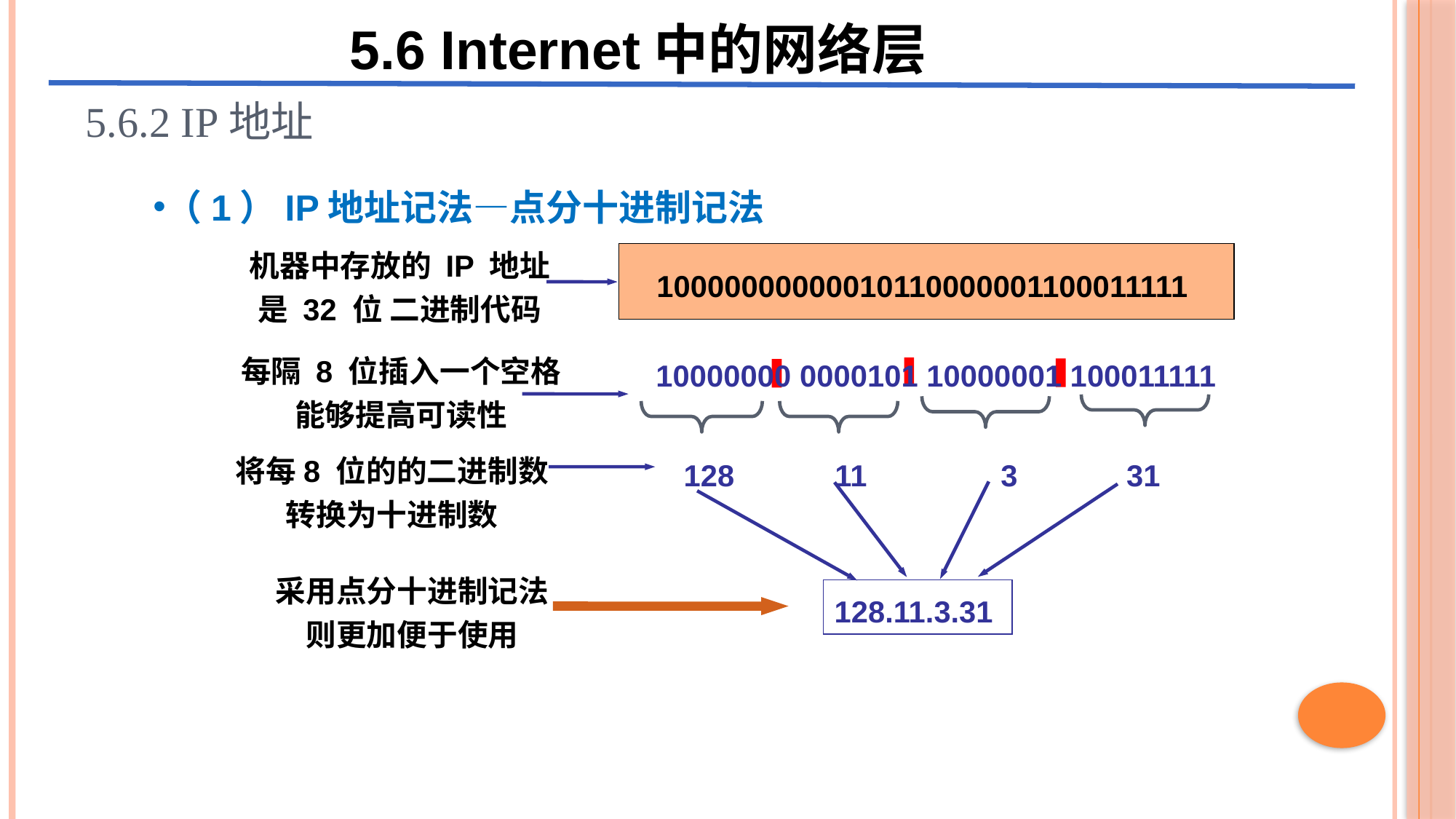

5.6 Internet中的网络层
# 5.6.2 IP地址
（1）IP地址记法—点分十进制记法
机器中存放的 IP 地址
是 32 位 二进制代码
10000000000010110000001100011111

每隔 8 位插入一个空格
能够提高可读性
10000000 0000101 10000001 100011111

将每8 位的的二进制数
转换为十进制数
128               11                3             31

采用点分十进制记法
则更加便于使用
128.11.3.31